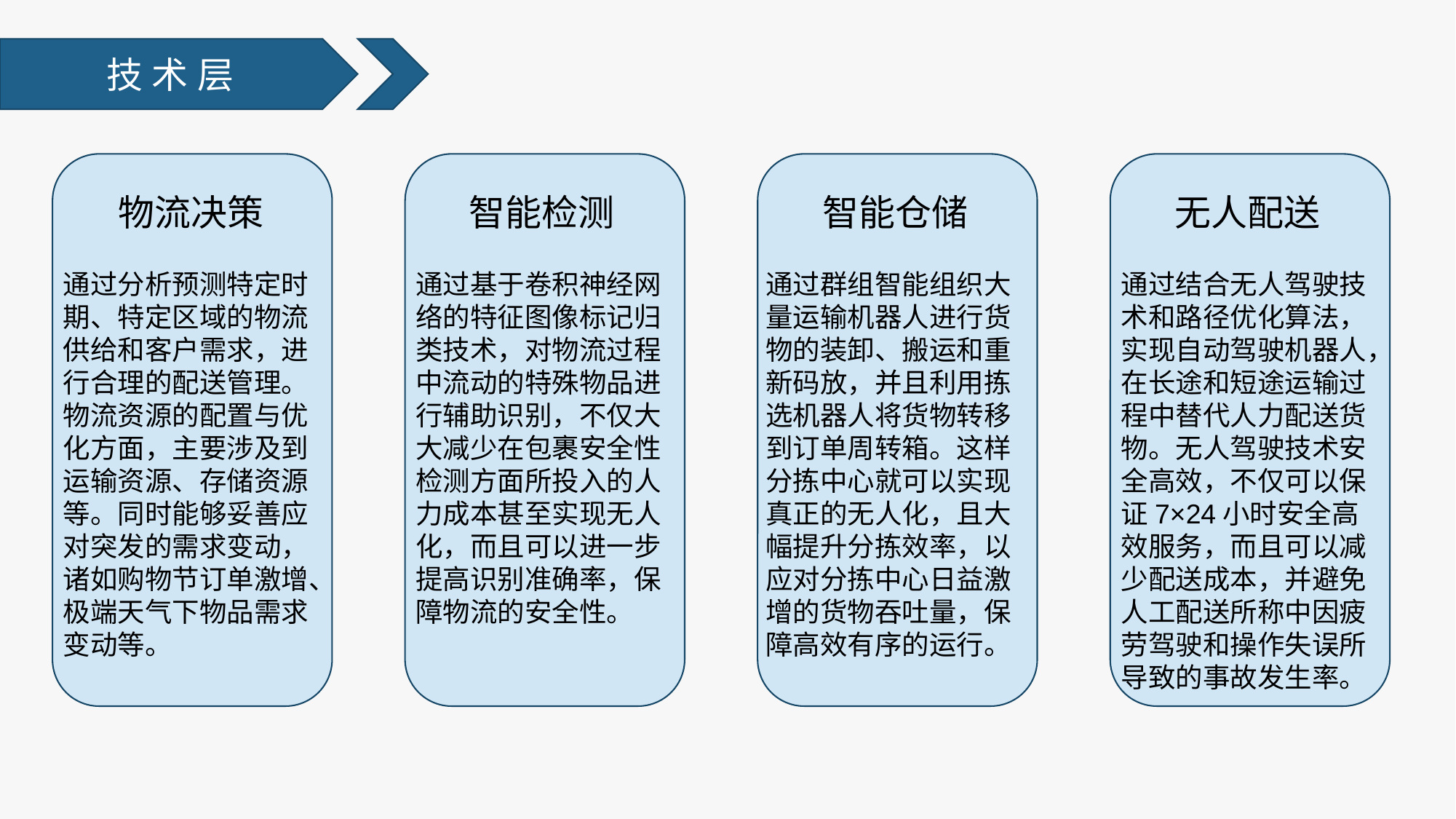

技术层

智能检测
智能仓储
无人配送
物流决策
通过分析预测特定时期、特定区域的物流供给和客户需求，进行合理的配送管理。物流资源的配置与优化方面，主要涉及到运输资源、存储资源等。同时能够妥善应对突发的需求变动，诸如购物节订单激增、极端天气下物品需求变动等。
通过基于卷积神经网络的特征图像标记归类技术，对物流过程中流动的特殊物品进行辅助识别，不仅大大减少在包裹安全性检测方面所投入的人力成本甚至实现无人化，而且可以进一步提高识别准确率，保障物流的安全性。
通过群组智能组织大量运输机器人进行货物的装卸、搬运和重新码放，并且利用拣选机器人将货物转移到订单周转箱。这样分拣中心就可以实现真正的无人化，且大幅提升分拣效率，以应对分拣中心日益激增的货物吞吐量，保障高效有序的运行。
通过结合无人驾驶技术和路径优化算法，实现自动驾驶机器人，在长途和短途运输过程中替代人力配送货物。无人驾驶技术安全高效，不仅可以保证7×24小时安全高效服务，而且可以减少配送成本，并避免人工配送所称中因疲劳驾驶和操作失误所导致的事故发生率。